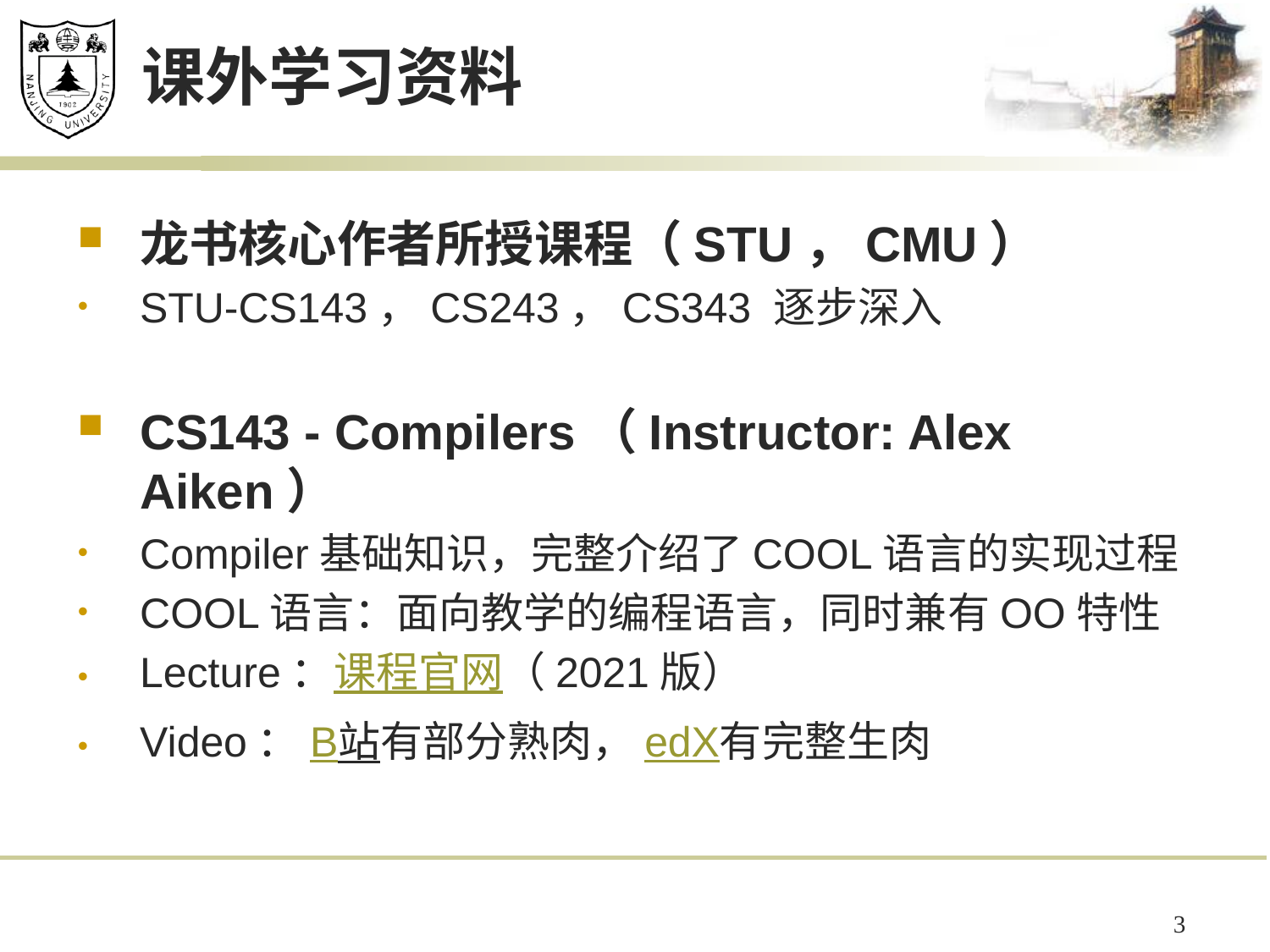

# 课外学习资料
龙书核心作者所授课程（STU，CMU）
STU-CS143，CS243，CS343 逐步深入

CS143 - Compilers（Instructor: Alex Aiken）
Compiler基础知识，完整介绍了COOL语言的实现过程
COOL语言：面向教学的编程语言，同时兼有OO特性
Lecture：课程官网（2021版）
Video：B站有部分熟肉，edX有完整生肉